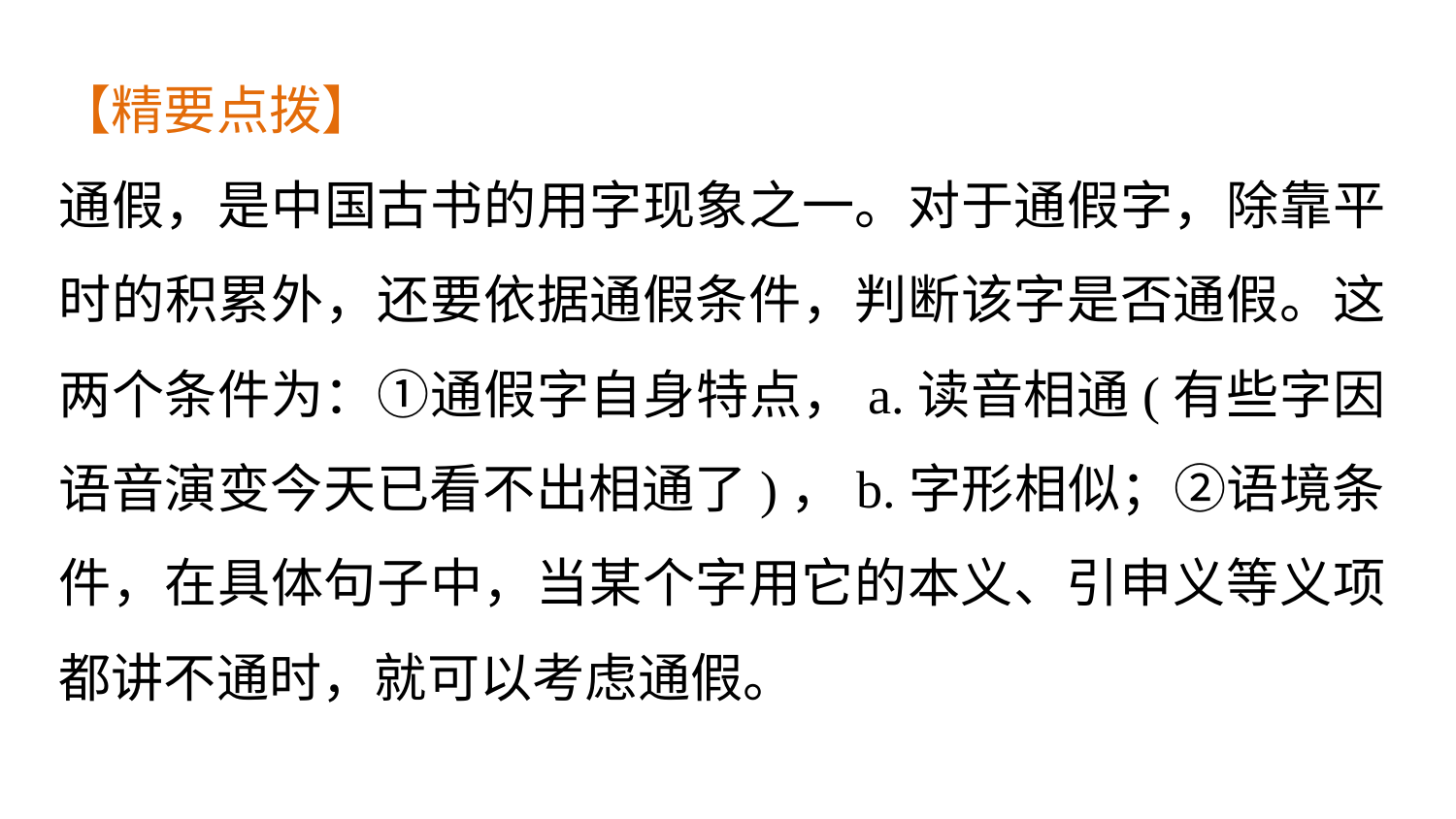

【精要点拨】
通假，是中国古书的用字现象之一。对于通假字，除靠平时的积累外，还要依据通假条件，判断该字是否通假。这两个条件为：①通假字自身特点，a.读音相通(有些字因语音演变今天已看不出相通了)，b.字形相似；②语境条件，在具体句子中，当某个字用它的本义、引申义等义项都讲不通时，就可以考虑通假。